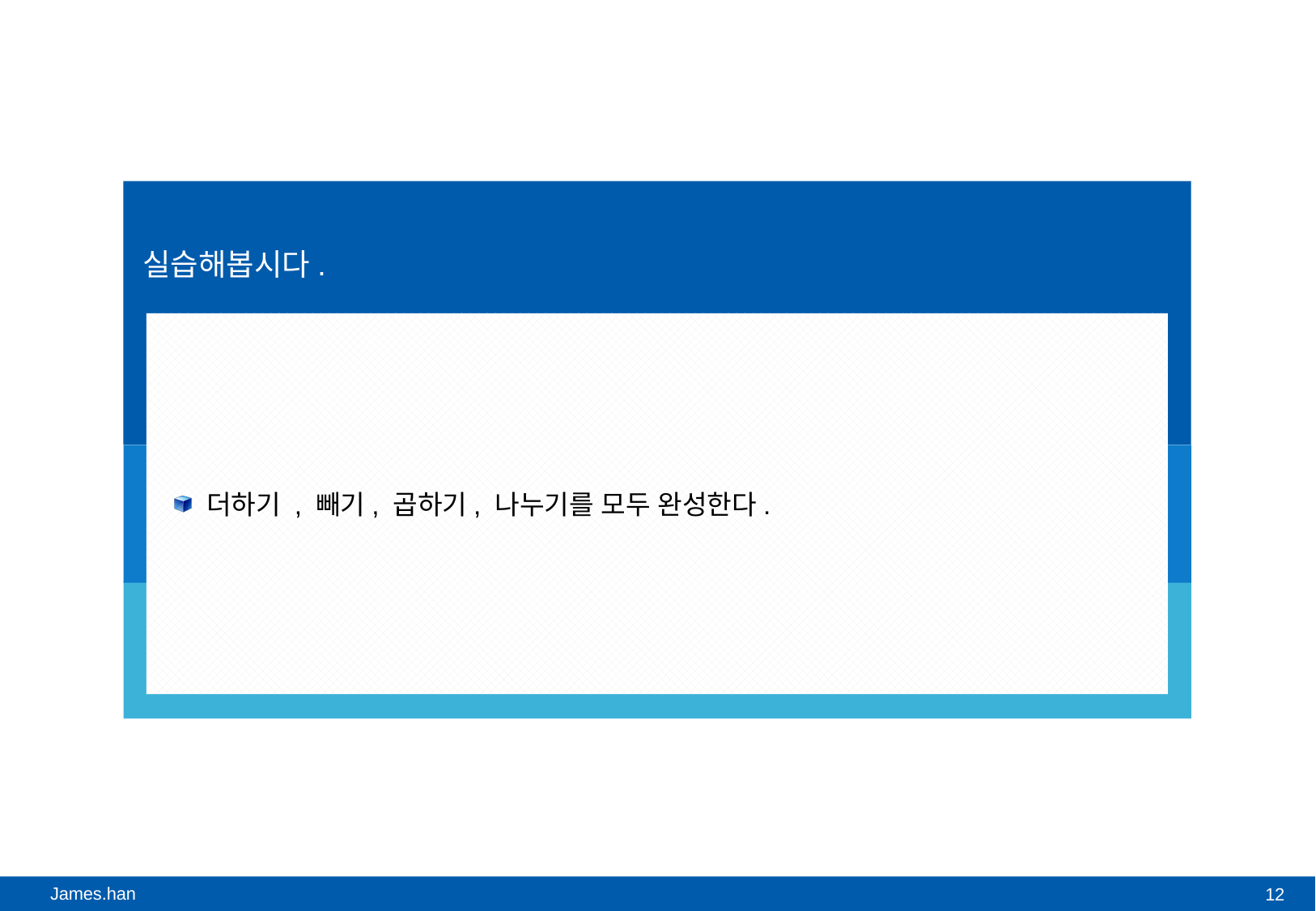

더하기 , 빼기, 곱하기, 나누기를 모두 완성한다.
12